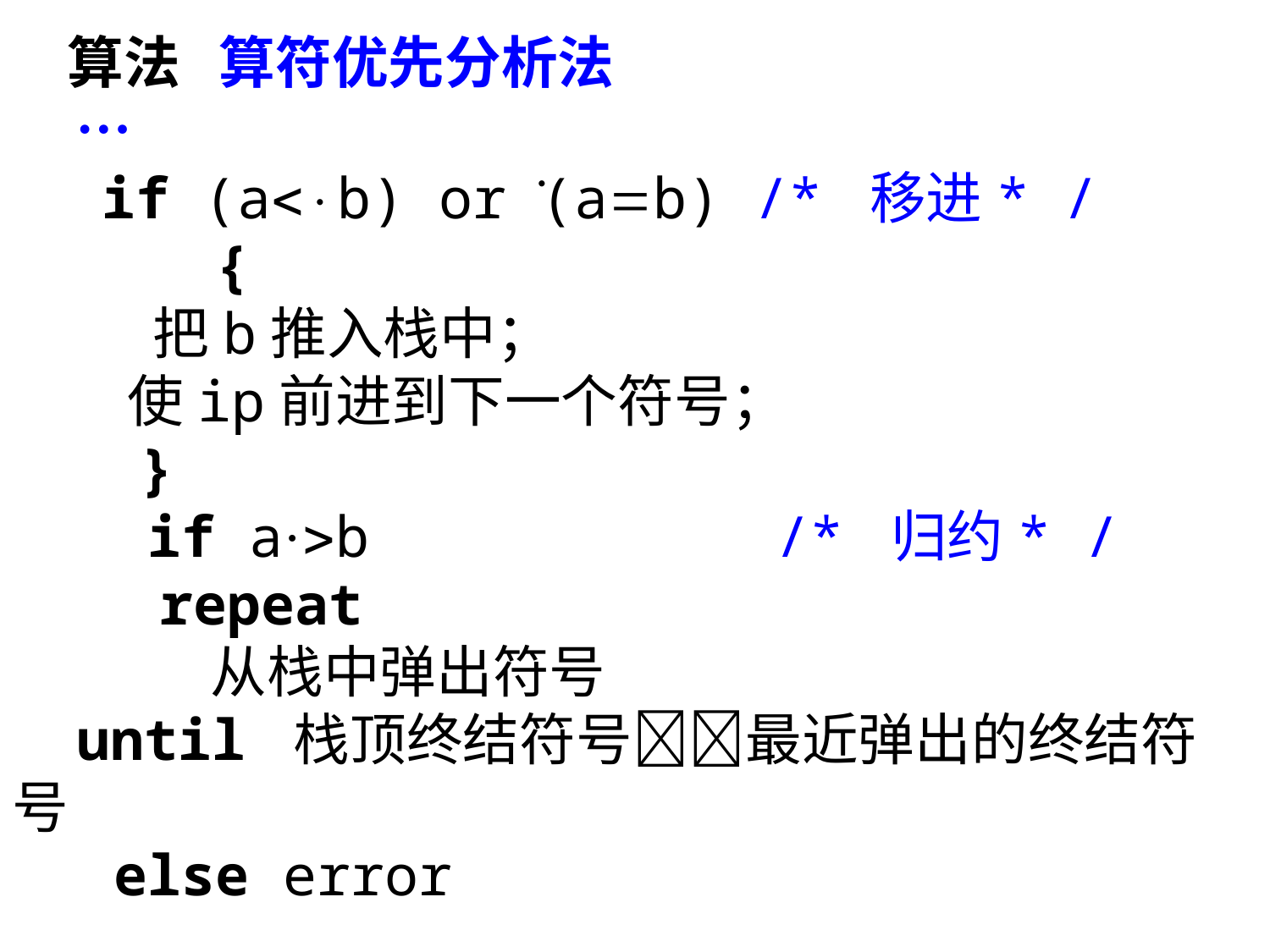

算法   算符优先分析法
     …
      if (a<⋅b) or (a=b) /* 移进* /
      {
          把b推入栈中；
        使ip前进到下一个符号； 
         }
    if a·>b            /* 归约* /
         repeat
             从栈中弹出符号
    until 栈顶终结符号<⋅最近弹出的终结符号
   else error
  …
⋅